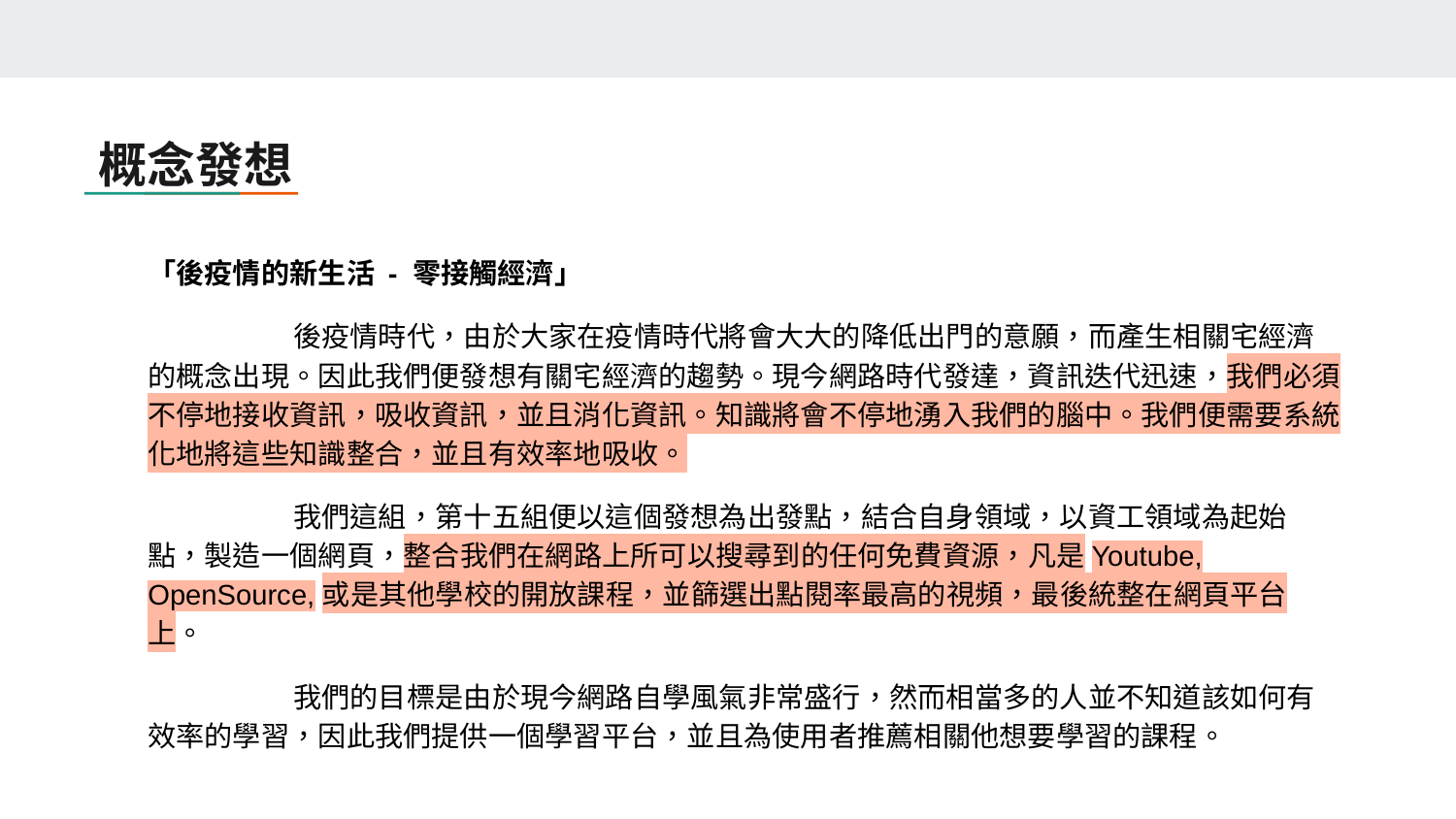

# 概念發想
「後疫情的新生活 - 零接觸經濟」
	後疫情時代，由於大家在疫情時代將會大大的降低出門的意願，而產生相關宅經濟的概念出現。因此我們便發想有關宅經濟的趨勢。現今網路時代發達，資訊迭代迅速，我們必須不停地接收資訊，吸收資訊，並且消化資訊。知識將會不停地湧入我們的腦中。我們便需要系統化地將這些知識整合，並且有效率地吸收。
	我們這組，第十五組便以這個發想為出發點，結合自身領域，以資工領域為起始點，製造一個網頁，整合我們在網路上所可以搜尋到的任何免費資源，凡是Youtube, OpenSource,或是其他學校的開放課程，並篩選出點閱率最高的視頻，最後統整在網頁平台上。
	我們的目標是由於現今網路自學風氣非常盛行，然而相當多的人並不知道該如何有效率的學習，因此我們提供一個學習平台，並且為使用者推薦相關他想要學習的課程。